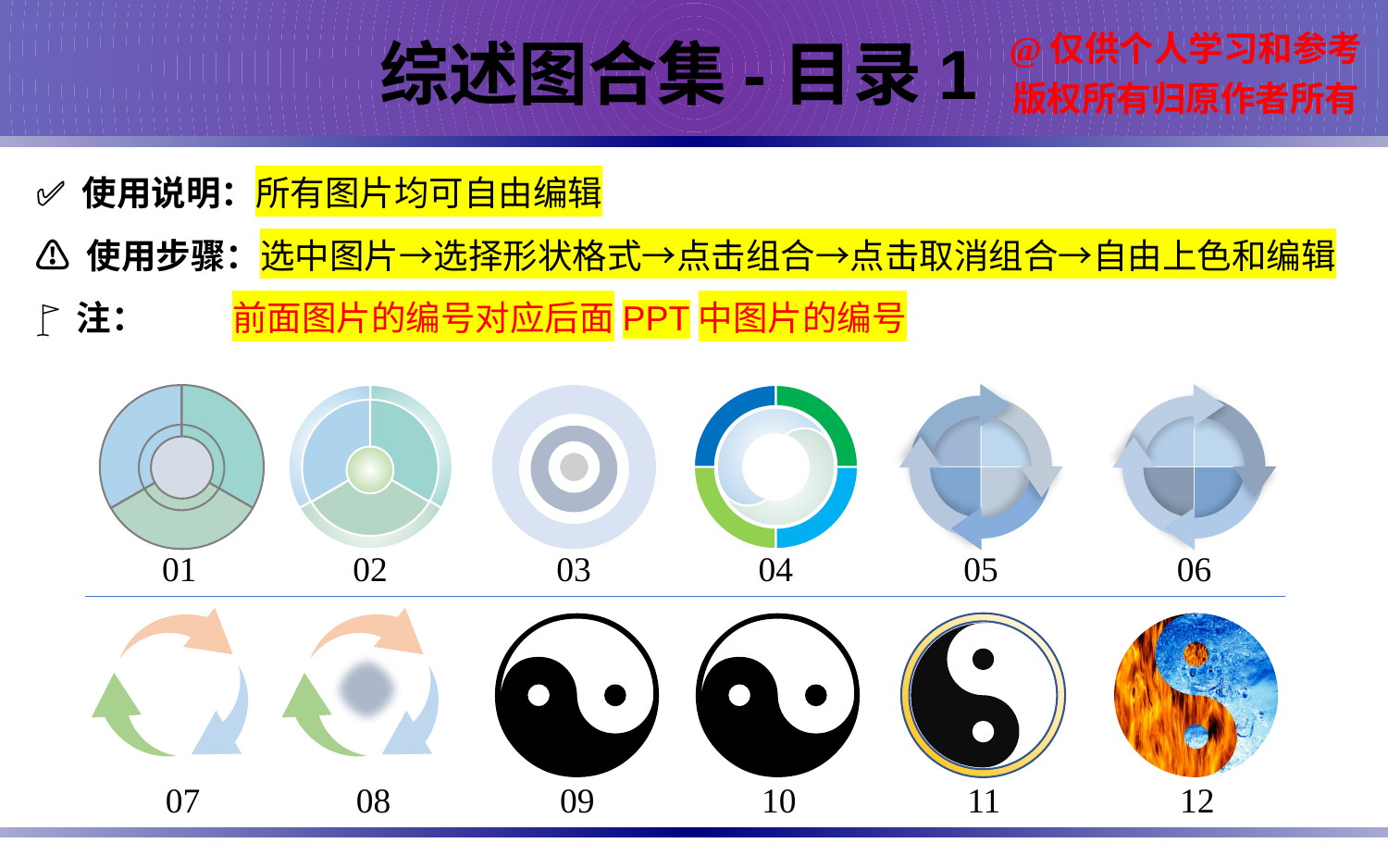

综述图合集-目录1

✅ 使用说明：所有图片均可自由编辑
⚠️ 使用步骤：选中图片→选择形状格式→点击组合→点击取消组合→自由上色和编辑
🚩 注：           前面图片的编号对应后面PPT中图片的编号

01
02
03
04
05
06

07
08
09
10
11
12